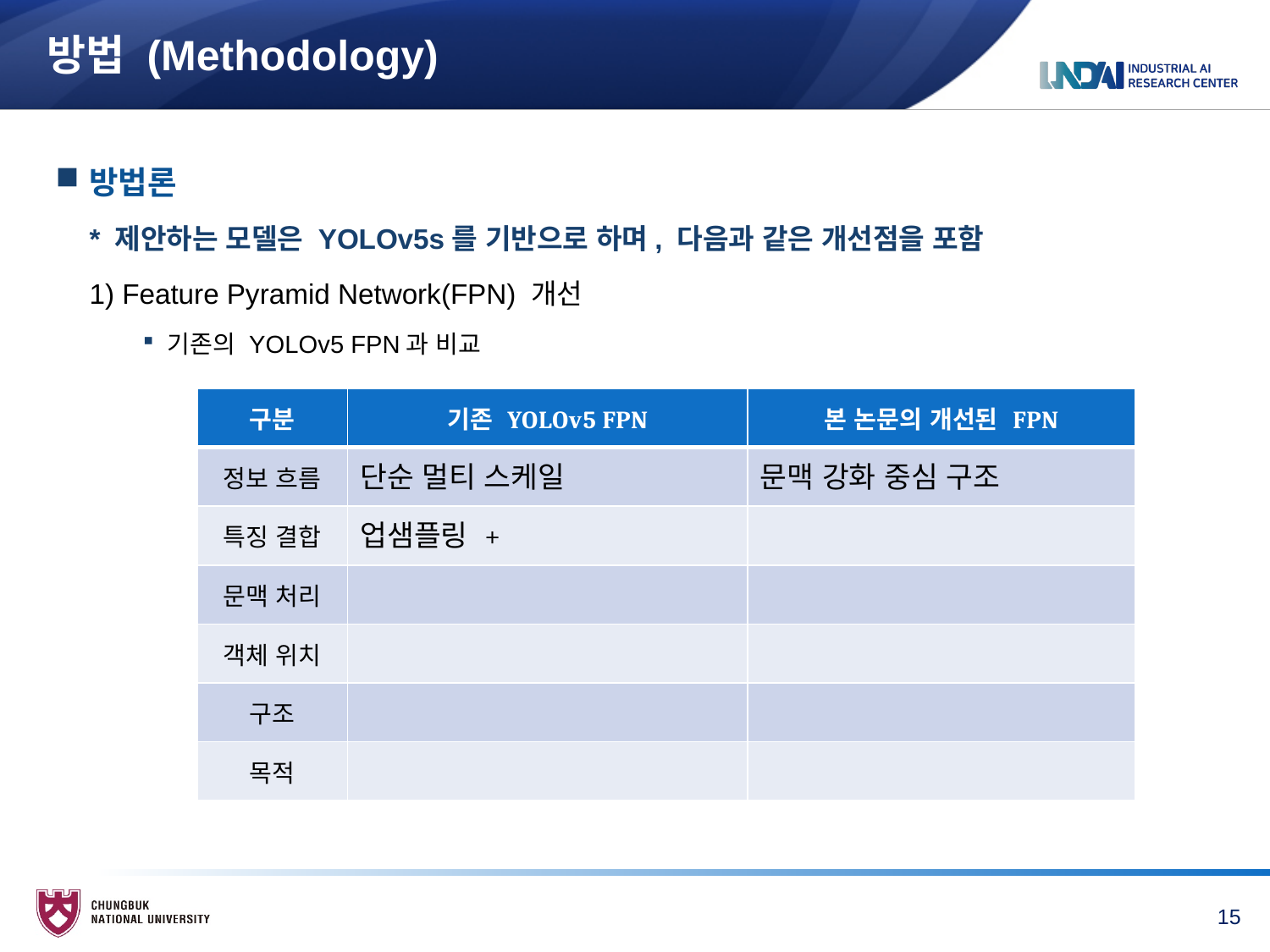

# 방법 (Methodology)
방법론
* 제안하는 모델은 YOLOv5s를 기반으로 하며, 다음과 같은 개선점을 포함
1) Feature Pyramid Network(FPN) 개선
기존의 YOLOv5 FPN과 비교
| 구분 | 기존 YOLOv5 FPN | 본 논문의 개선된 FPN |
| --- | --- | --- |
| 정보 흐름 | 단순 멀티 스케일 | 문맥 강화 중심 구조 |
| 특징 결합 | 업샘플링 + |  |
| 문맥 처리 |  |  |
| 객체 위치 |  |  |
| 구조 |  |  |
| 목적 |  |  |